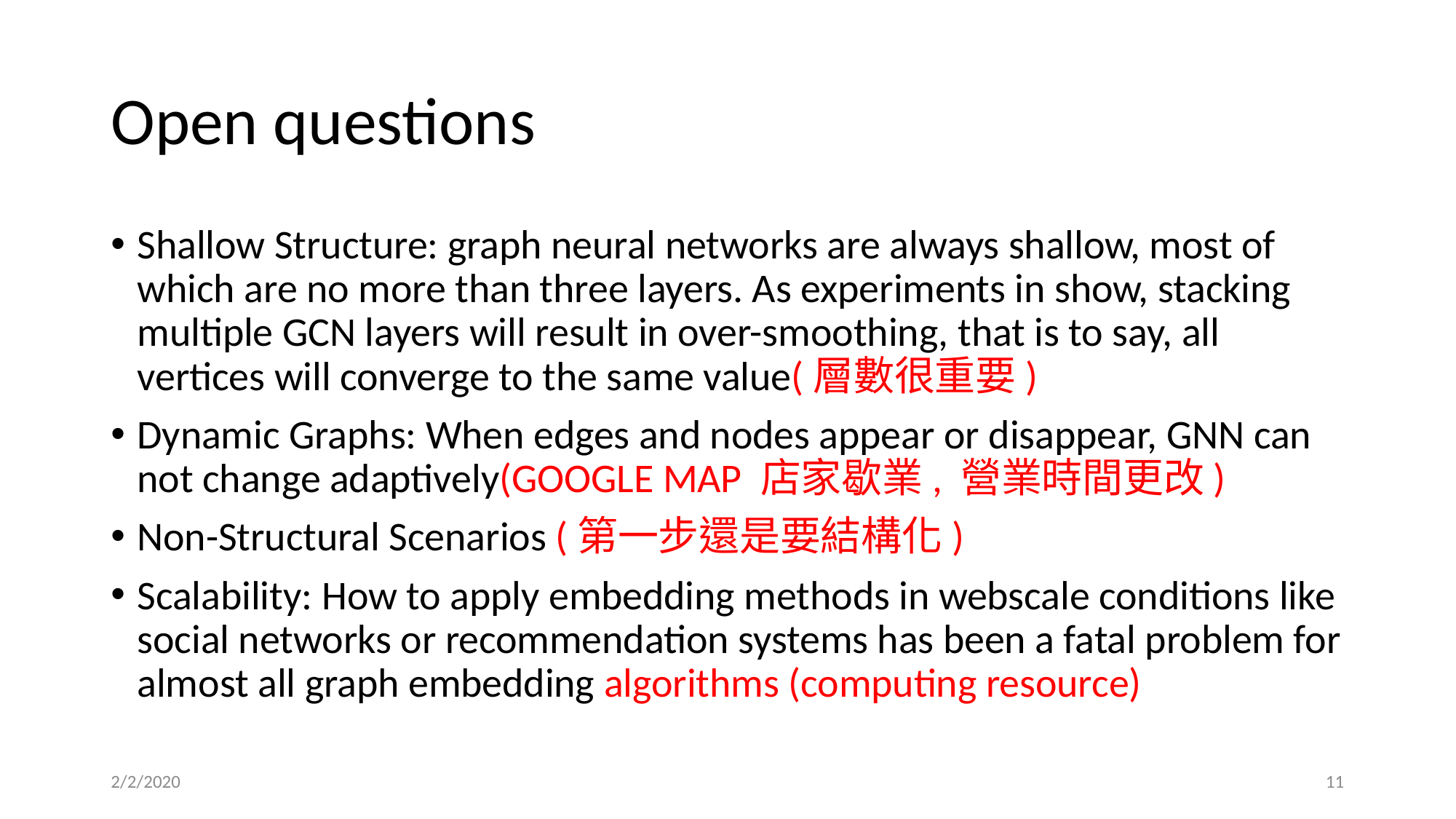

# Open questions
Shallow Structure: graph neural networks are always shallow, most of which are no more than three layers. As experiments in show, stacking multiple GCN layers will result in over-smoothing, that is to say, all vertices will converge to the same value(層數很重要)
Dynamic Graphs: When edges and nodes appear or disappear, GNN can not change adaptively(GOOGLE MAP 店家歇業, 營業時間更改)
Non-Structural Scenarios (第一步還是要結構化)
Scalability: How to apply embedding methods in webscale conditions like social networks or recommendation systems has been a fatal problem for almost all graph embedding algorithms (computing resource)
2/2/2020
11